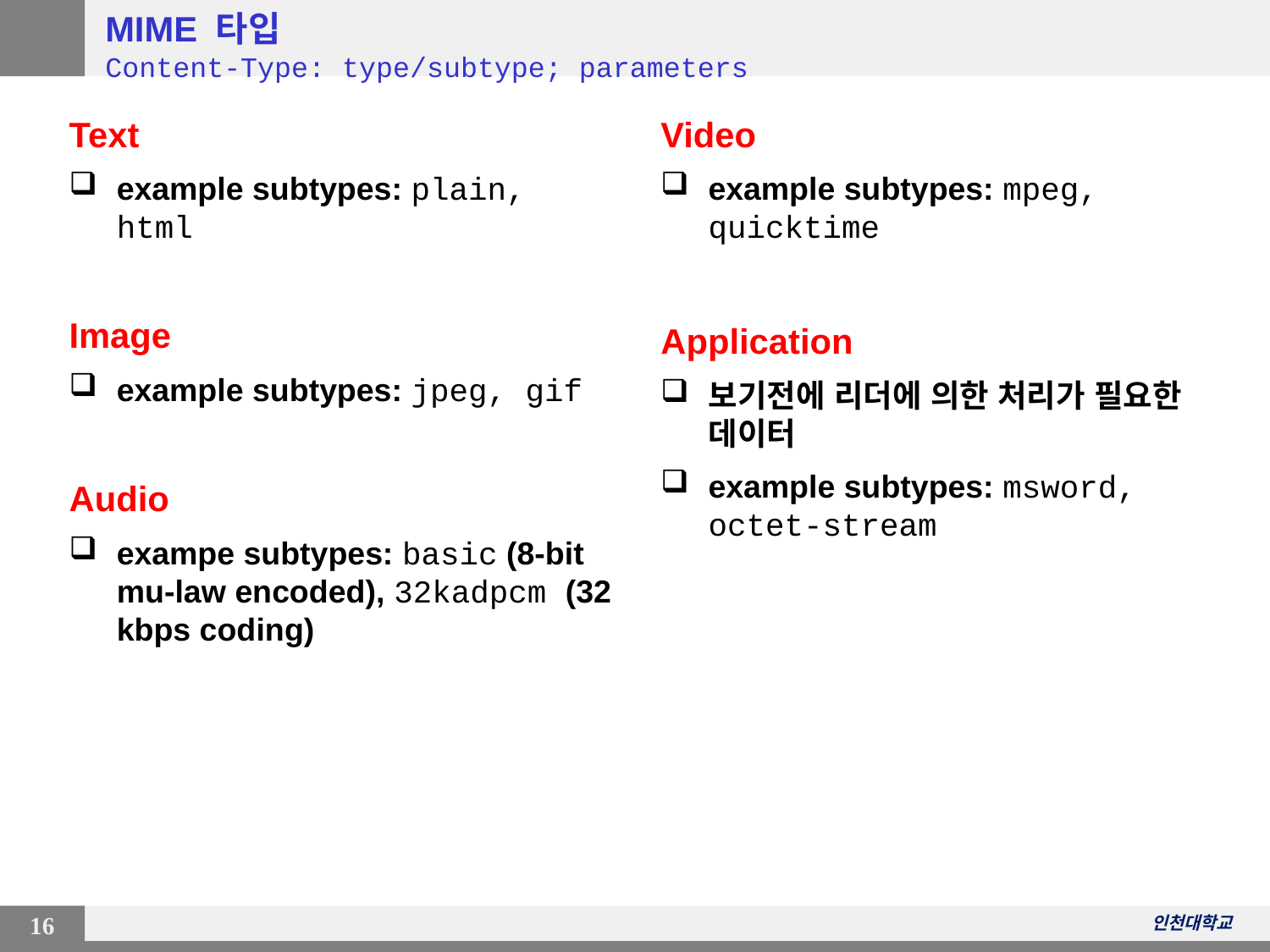

# MIME 타입 Content-Type: type/subtype; parameters
Text
example subtypes: plain, html

Image
example subtypes: jpeg, gif

Audio
exampe subtypes: basic (8-bit mu-law encoded), 32kadpcm (32 kbps coding)
Video
example subtypes: mpeg, quicktime

Application
보기전에 리더에 의한 처리가 필요한 데이터
example subtypes: msword, octet-stream